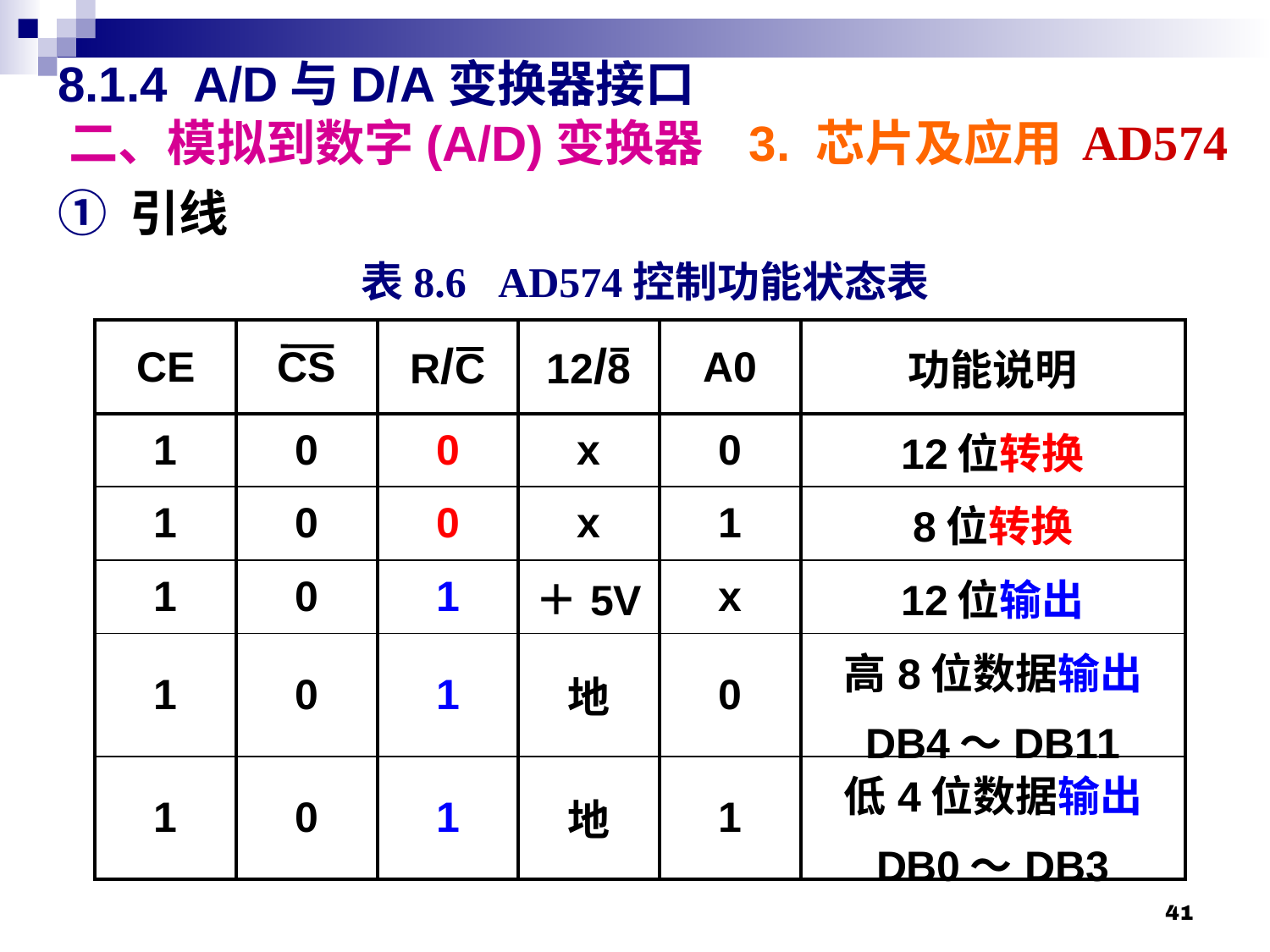

# 8.1.4  A/D与D/A变换器接口 二、模拟到数字(A/D)变换器   3. 芯片及应用
AD574
① 引线
表8.6   AD574控制功能状态表
| CE | CS | R/C | 12/8 | A0 | 功能说明 |
| --- | --- | --- | --- | --- | --- |
| 1 | 0 | 0 | x | 0 | 12位转换 |
| 1 | 0 | 0 | x | 1 | 8位转换 |
| 1 | 0 | 1 | ＋5V | x | 12位输出 |
| 1 | 0 | 1 | 地 | 0 | 高8位数据输出 DB4～DB11 |
| 1 | 0 | 1 | 地 | 1 | 低4位数据输出 DB0～DB3 |

41